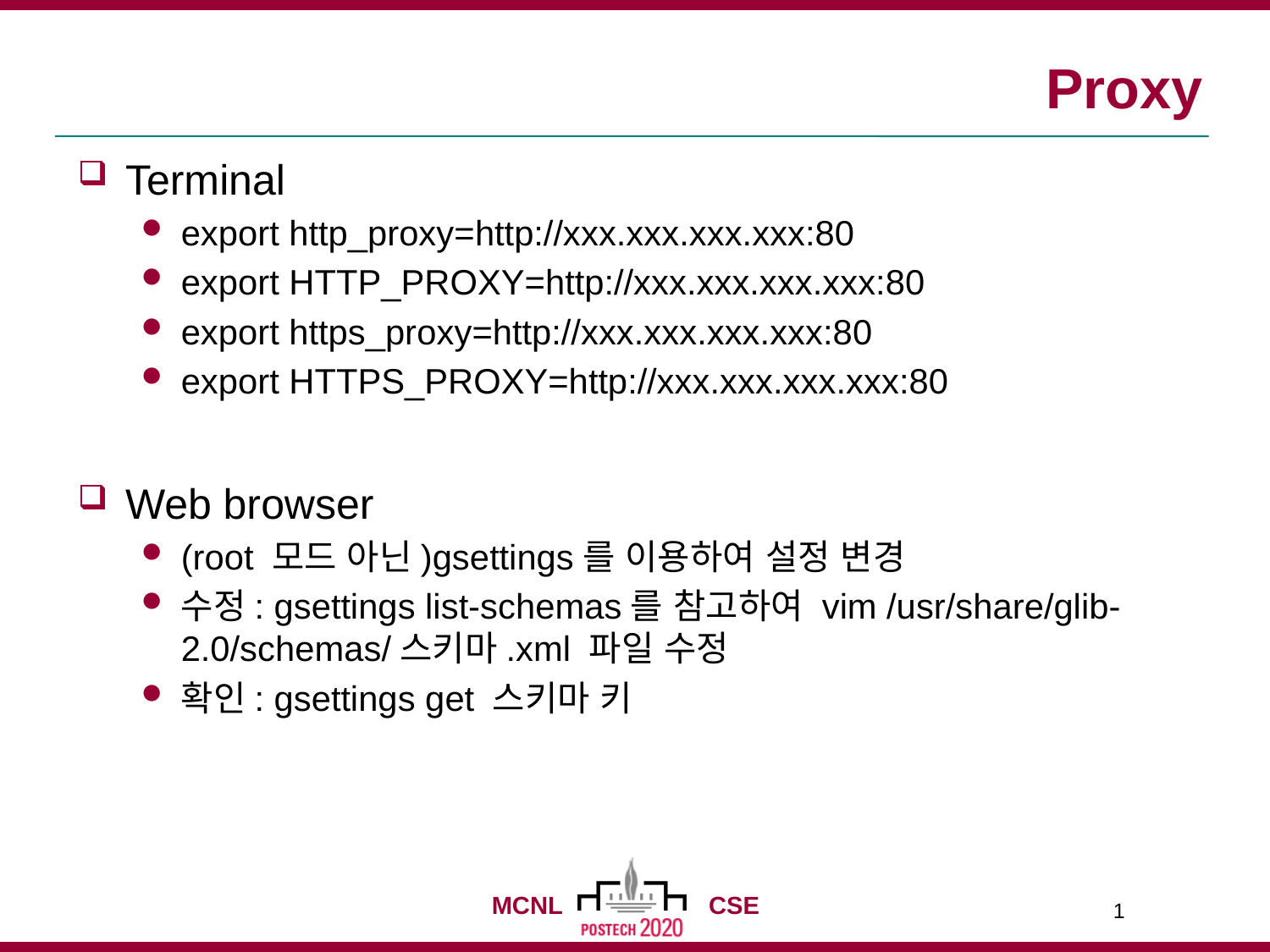

# Proxy
Terminal
export http_proxy=http://xxx.xxx.xxx.xxx:80
export HTTP_PROXY=http://xxx.xxx.xxx.xxx:80
export https_proxy=http://xxx.xxx.xxx.xxx:80
export HTTPS_PROXY=http://xxx.xxx.xxx.xxx:80

Web browser
(root 모드 아닌)gsettings를 이용하여 설정 변경
수정: gsettings list-schemas를 참고하여 vim /usr/share/glib-2.0/schemas/스키마.xml 파일 수정
확인: gsettings get 스키마 키
1